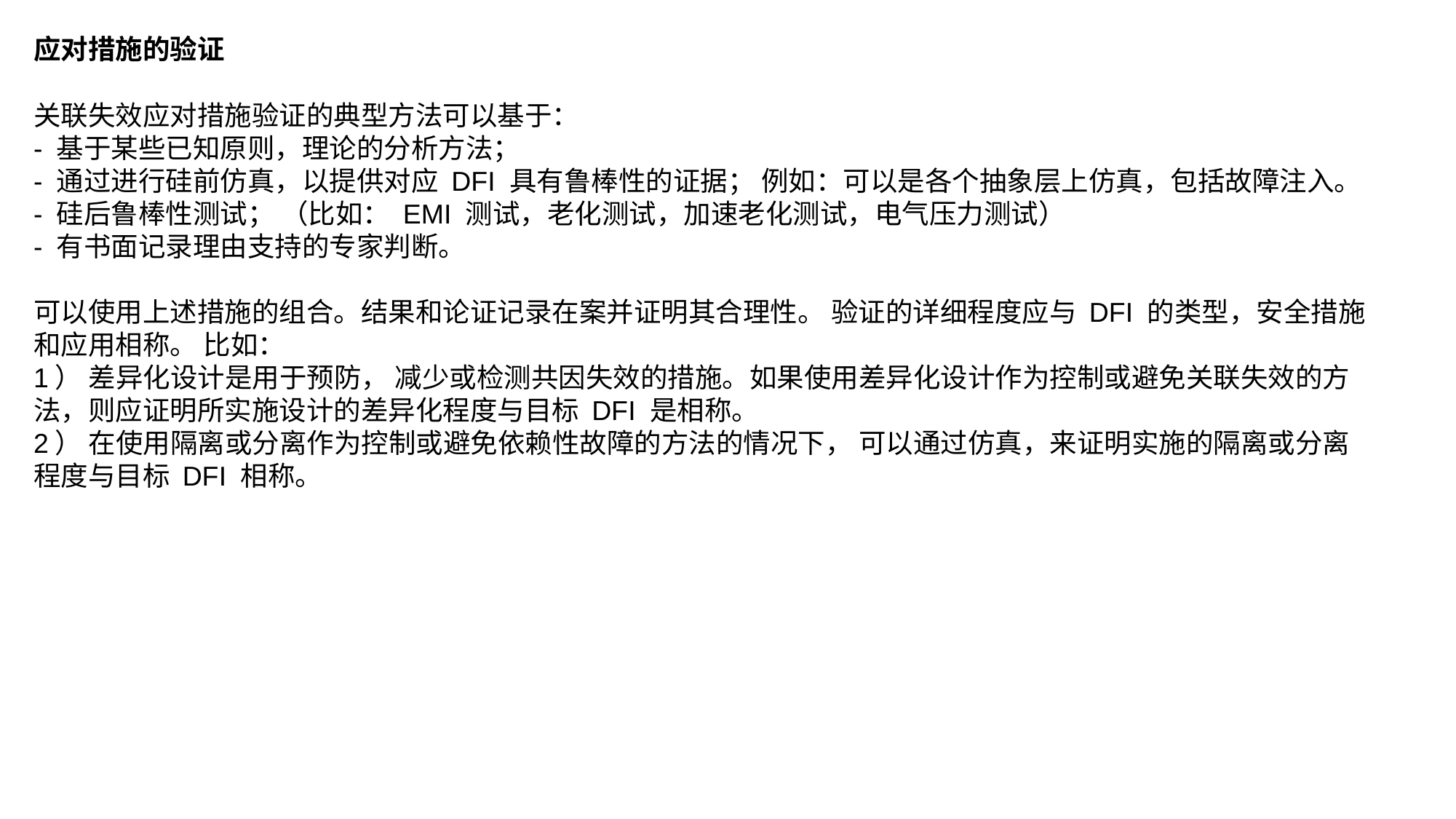

应对措施的验证
关联失效应对措施验证的典型方法可以基于：
- 基于某些已知原则，理论的分析方法；
- 通过进行硅前仿真，以提供对应 DFI 具有鲁棒性的证据； 例如：可以是各个抽象层上仿真，包括故障注入。
- 硅后鲁棒性测试； （比如： EMI 测试，老化测试，加速老化测试，电气压力测试）
- 有书面记录理由支持的专家判断。
可以使用上述措施的组合。结果和论证记录在案并证明其合理性。 验证的详细程度应与 DFI 的类型，安全措施
和应用相称。 比如：
1） 差异化设计是用于预防， 减少或检测共因失效的措施。如果使用差异化设计作为控制或避免关联失效的方
法，则应证明所实施设计的差异化程度与目标 DFI 是相称。
2） 在使用隔离或分离作为控制或避免依赖性故障的方法的情况下， 可以通过仿真，来证明实施的隔离或分离
程度与目标 DFI 相称。